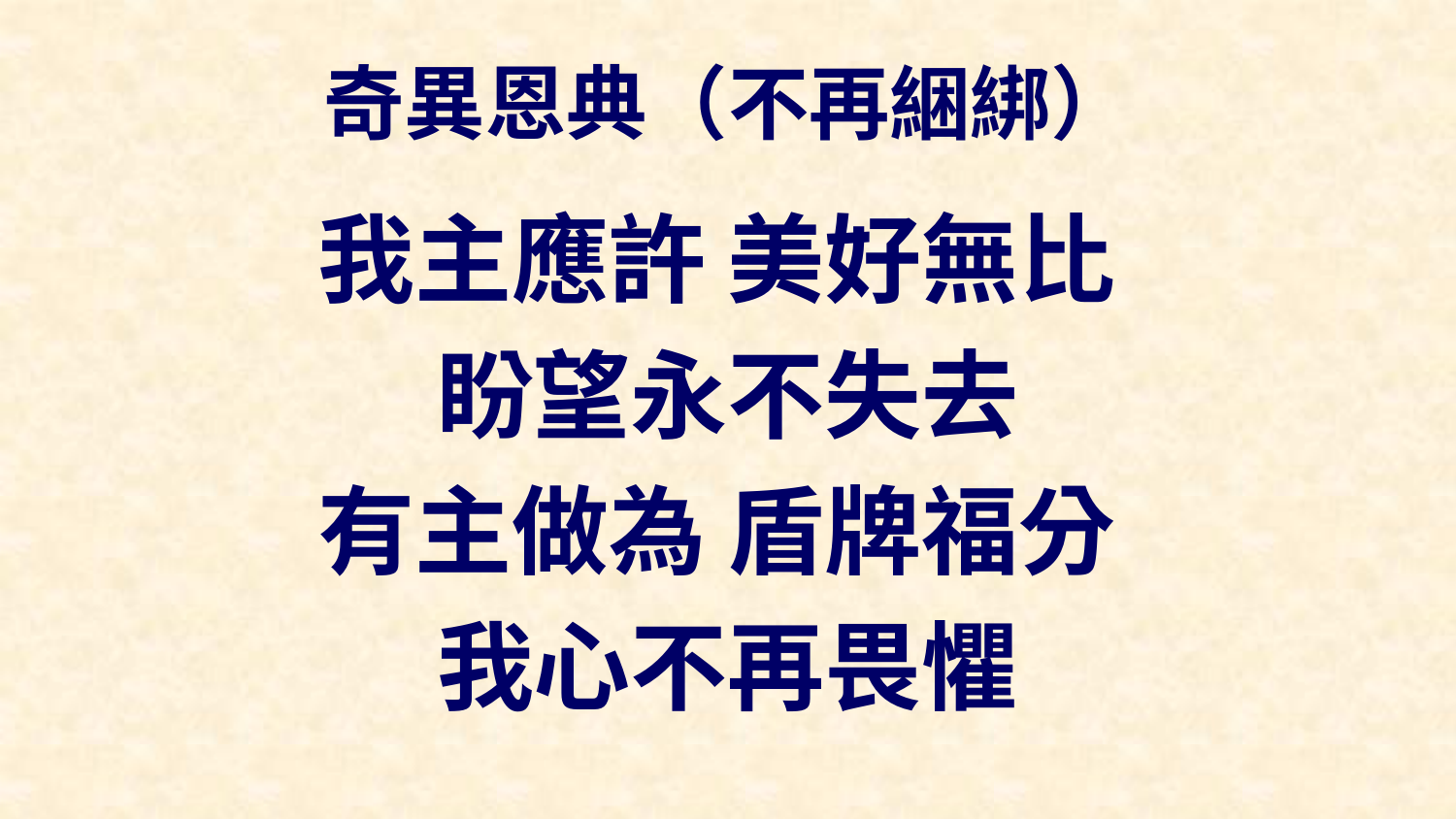

# 奇異恩典（不再綑綁）
我主應許 美好無比
盼望永不失去
有主做為 盾牌福分
我心不再畏懼